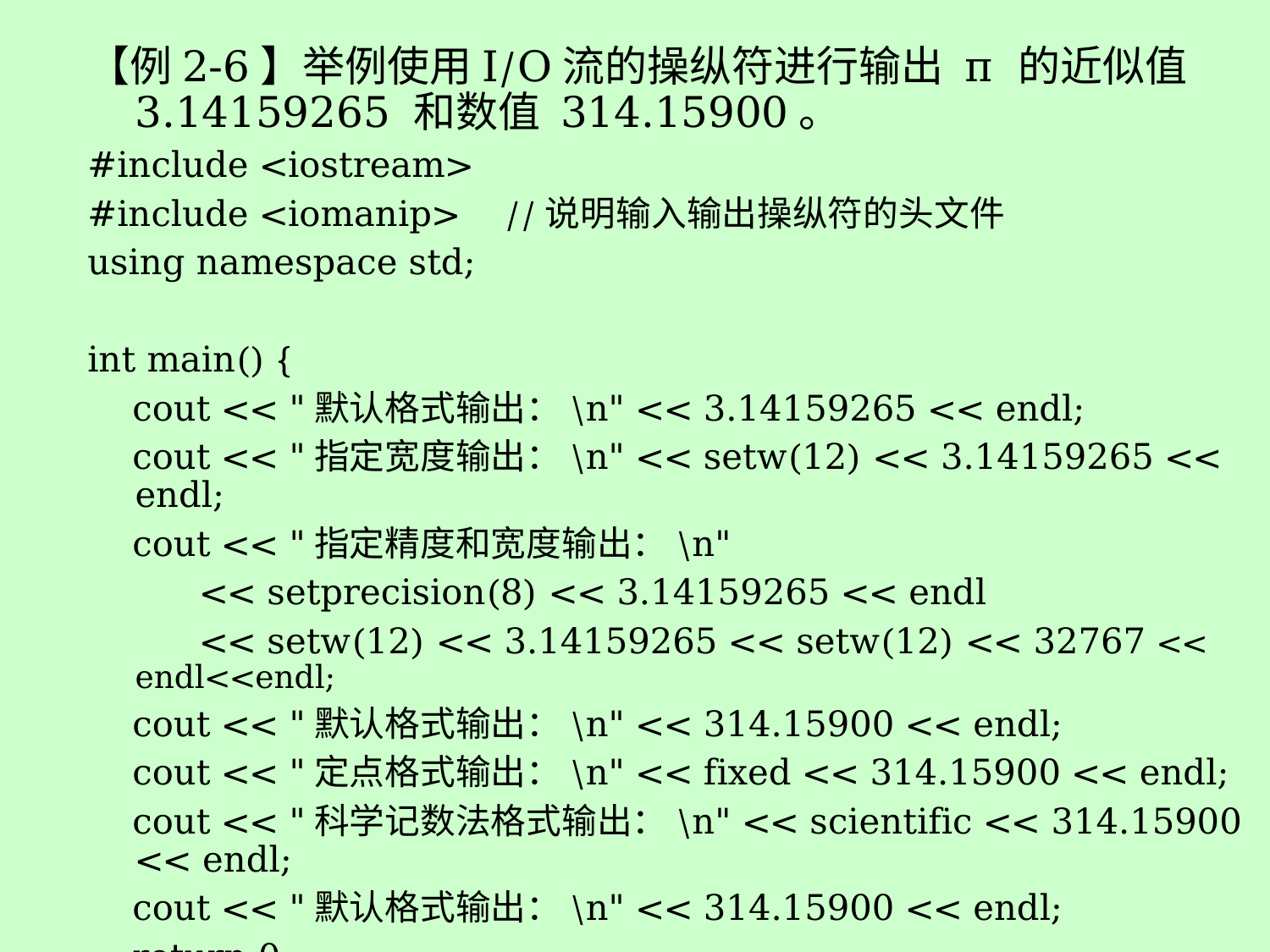

【例2-6】举例使用I/O流的操纵符进行输出 π 的近似值3.14159265 和数值 314.15900。
#include <iostream>
#include <iomanip>    //说明输入输出操纵符的头文件
using namespace std;

int main() {
    cout << "默认格式输出：\n" << 3.14159265 << endl;
    cout << "指定宽度输出：\n" << setw(12) << 3.14159265 << endl;
    cout << "指定精度和宽度输出：\n"
          << setprecision(8) << 3.14159265 << endl
          << setw(12) << 3.14159265 << setw(12) << 32767 << endl<<endl;
    cout << "默认格式输出：\n" << 314.15900 << endl;
    cout << "定点格式输出：\n" << fixed << 314.15900 << endl;
    cout << "科学记数法格式输出：\n" << scientific << 314.15900 << endl;
    cout << "默认格式输出：\n" << 314.15900 << endl;
    return 0;
}
63